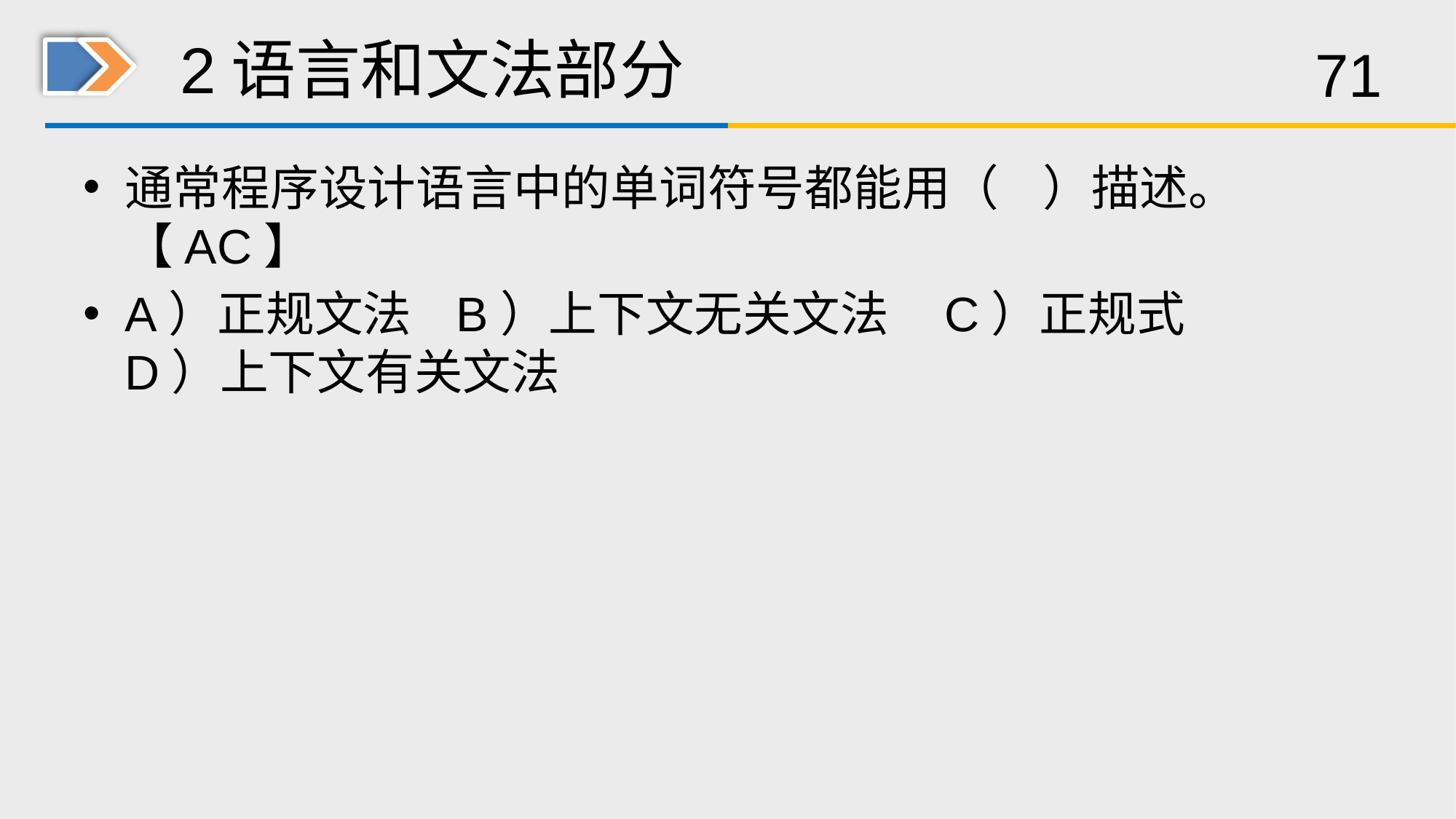

# 2语言和文法部分
71
通常程序设计语言中的单词符号都能用（    ）描述。【AC】
A）正规文法   B）上下文无关文法    C）正规式     D）上下文有关文法